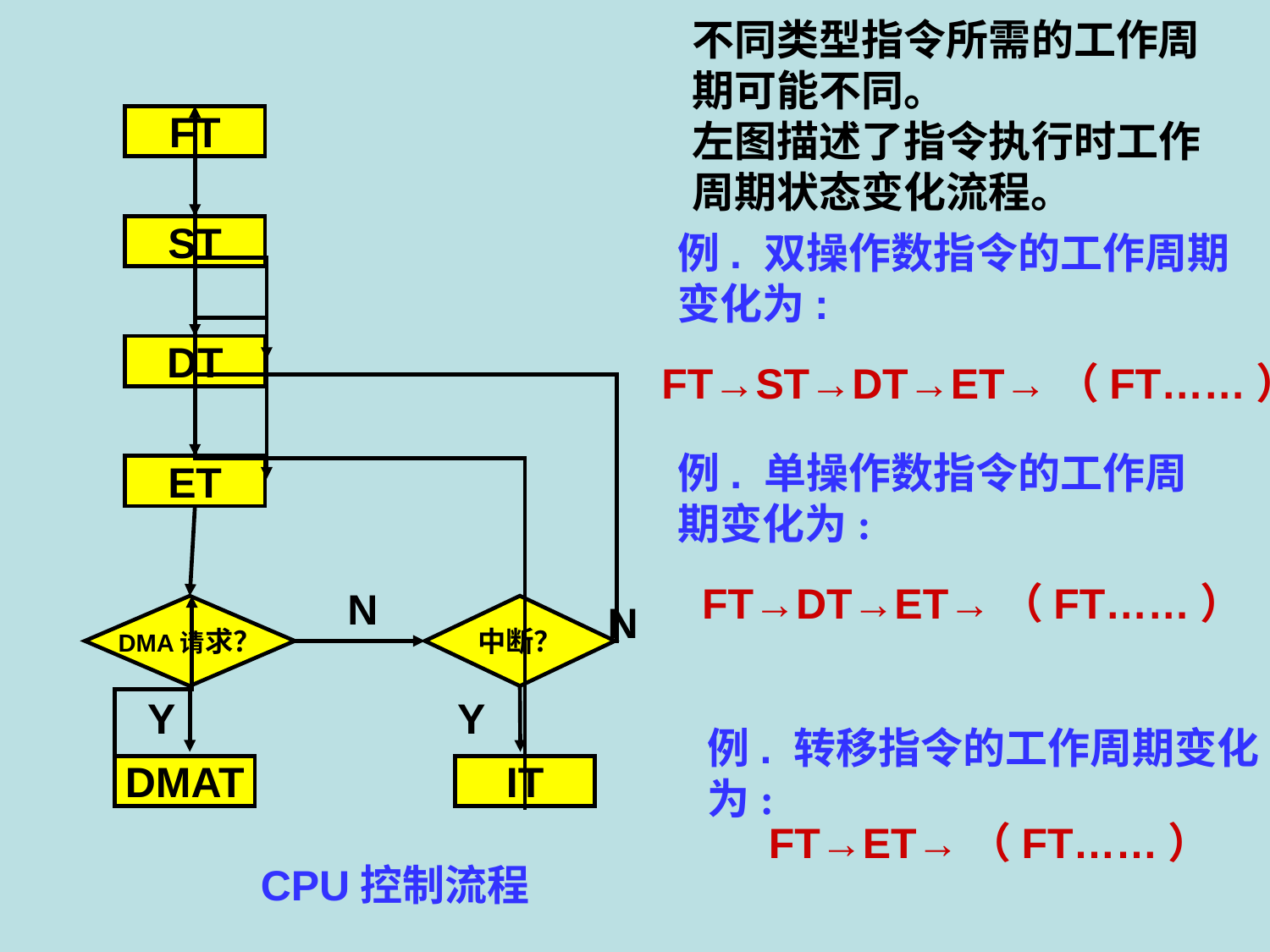

不同类型指令所需的工作周期可能不同。
左图描述了指令执行时工作周期状态变化流程。
FT
ST
例. 双操作数指令的工作周期变化为:
DT
FT→ST→DT→ET→（FT……）
例. 单操作数指令的工作周期变化为:
ET
FT→DT→ET→（FT……）
N
N
DMA请求？
中断？
Y
Y
例. 转移指令的工作周期变化为:
DMAT
IT
FT→ET→（FT……）
CPU控制流程